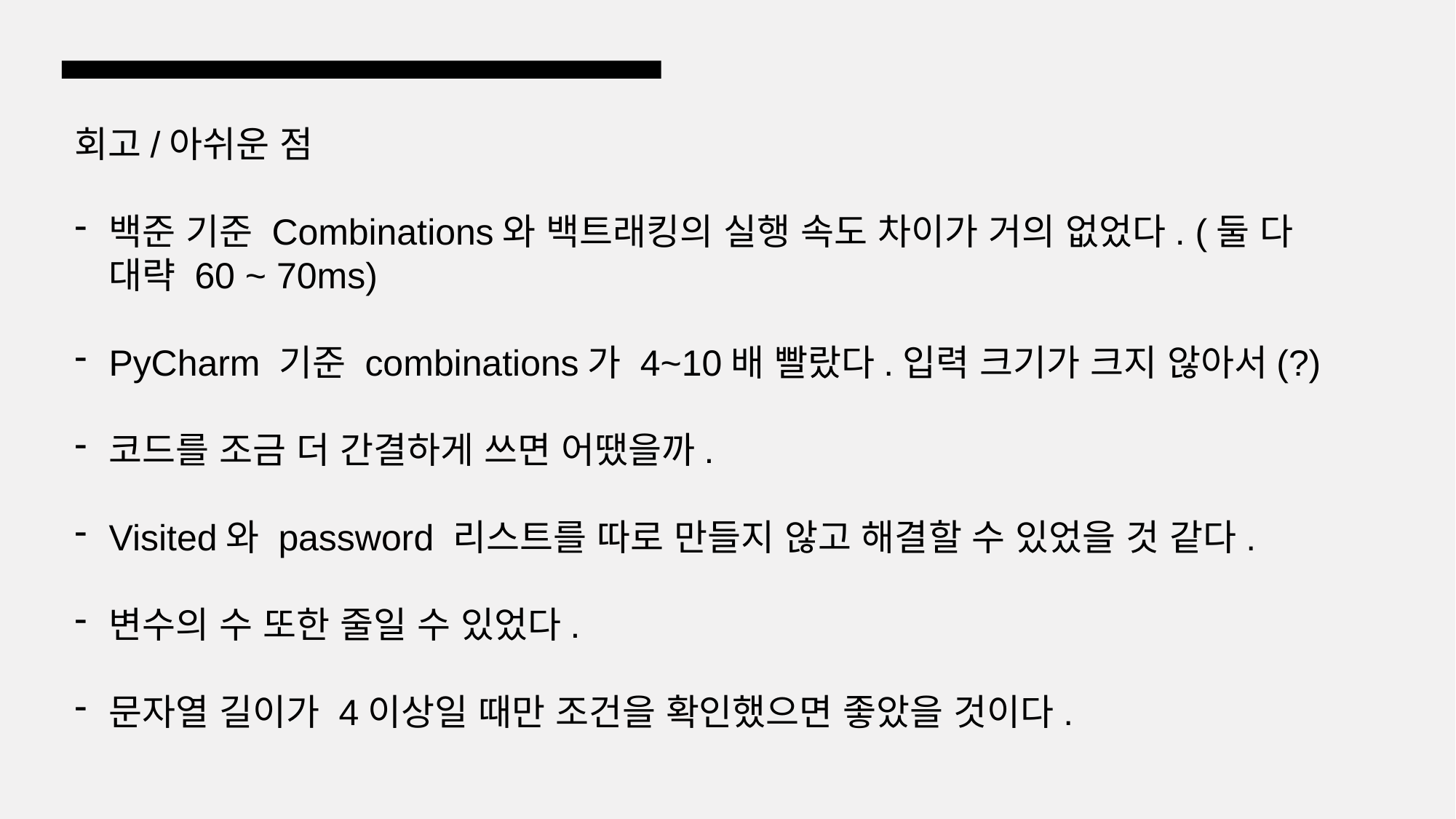

회고/아쉬운 점

백준 기준 Combinations와 백트래킹의 실행 속도 차이가 거의 없었다. (둘 다 대략 60 ~ 70ms)

PyCharm 기준 combinations가 4~10배 빨랐다.입력 크기가 크지 않아서(?)

코드를 조금 더 간결하게 쓰면 어땠을까.

Visited와 password 리스트를 따로 만들지 않고 해결할 수 있었을 것 같다.

변수의 수 또한 줄일 수 있었다.

문자열 길이가 4이상일 때만 조건을 확인했으면 좋았을 것이다.